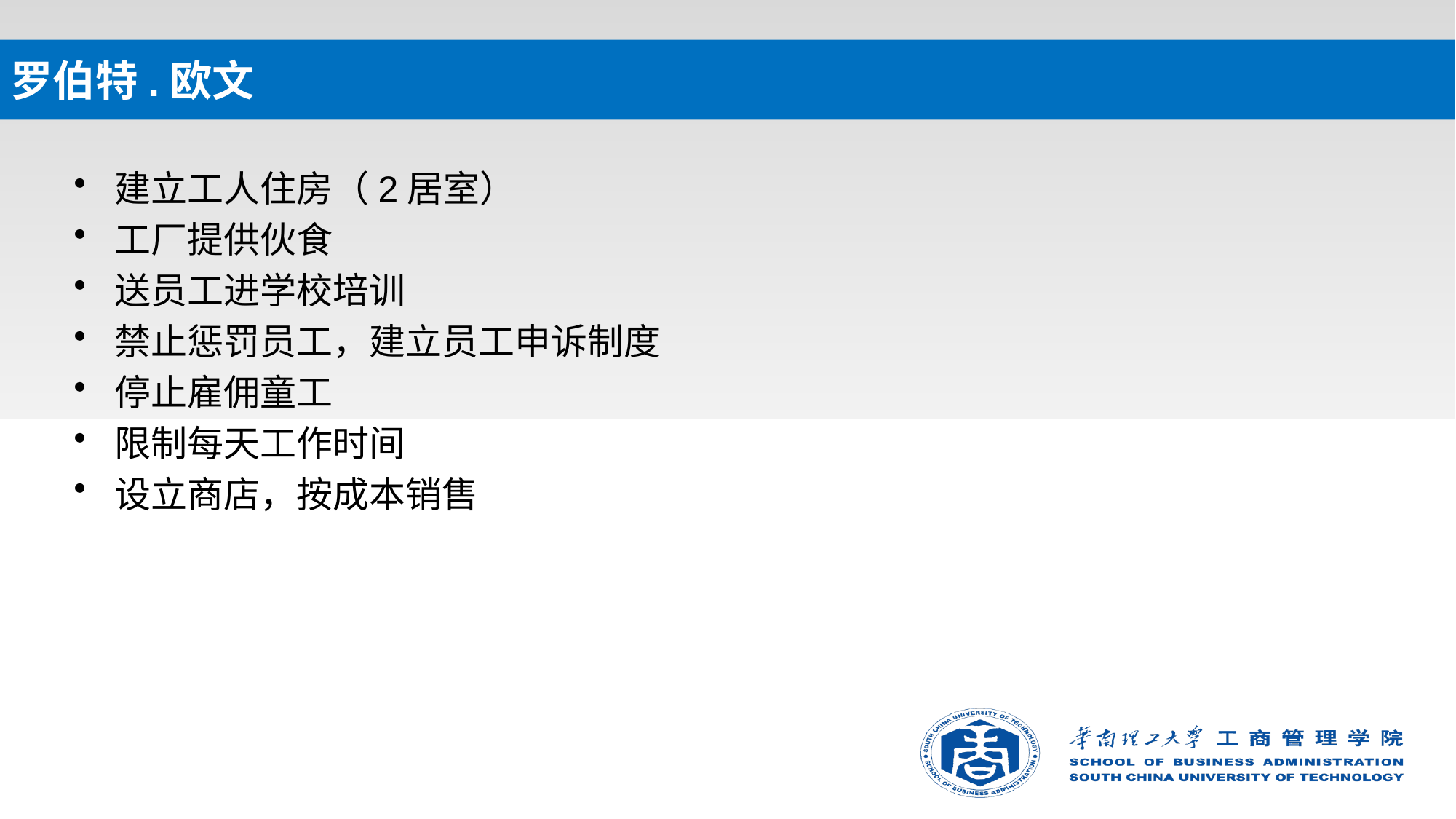

# 罗伯特.欧文
建立工人住房（2居室）
工厂提供伙食
送员工进学校培训
禁止惩罚员工，建立员工申诉制度
停止雇佣童工
限制每天工作时间
设立商店，按成本销售